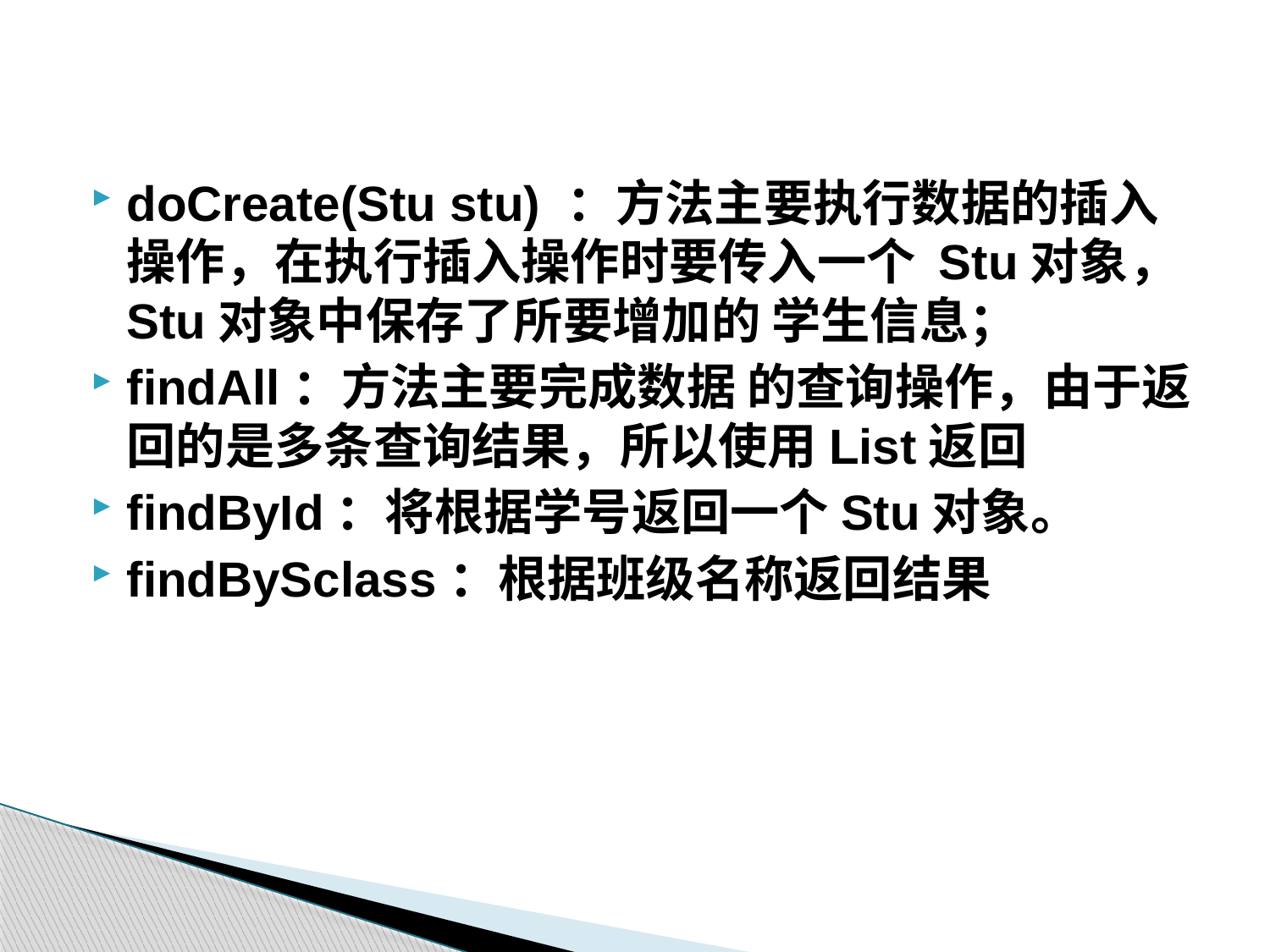

doCreate(Stu stu) ：方法主要执行数据的插入操作，在执行插入操作时要传入一个 Stu对象， Stu对象中保存了所要增加的 学生信息；
findAll：方法主要完成数据 的查询操作，由于返回的是多条查询结果，所以使用List返回
findById：将根据学号返回一个Stu对象。
findBySclass：根据班级名称返回结果